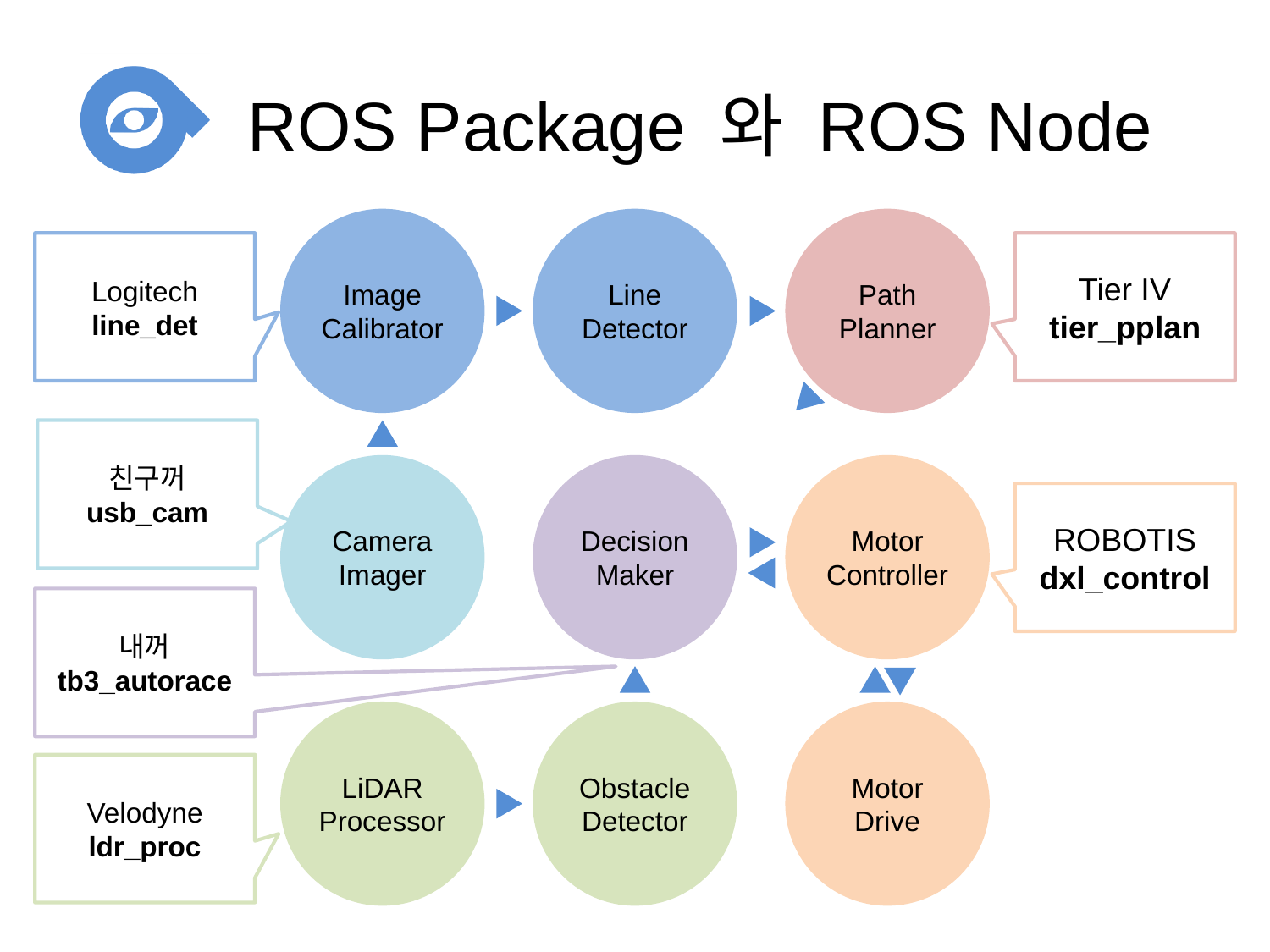

# ROS Package 와 ROS Node
Image
Calibrator
Line Detector
Path Planner
Tier IV
tier_pplan
Logitech
line_det

친구꺼
usb_cam
Camera
Imager
Decision
Maker
Motor Controller
ROBOTIS
dxl_control
내꺼
tb3_autorace
LiDAR
Processor
Obstacle
Detector
Motor Drive
Velodyne
ldr_proc